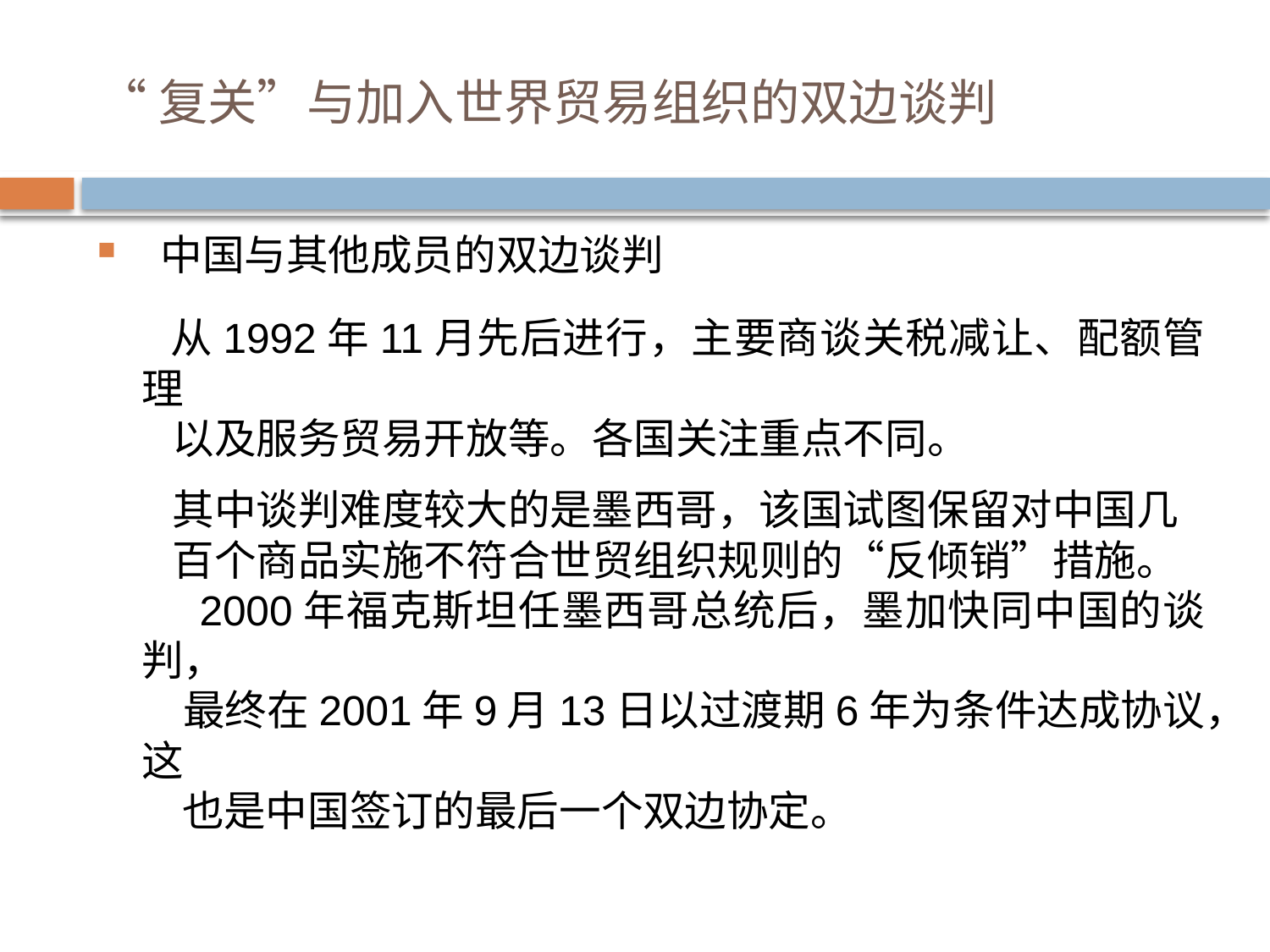

# “复关”与加入世界贸易组织的双边谈判
 中国与其他成员的双边谈判
      从1992年11月先后进行，主要商谈关税减让、配额管理
       以及服务贸易开放等。各国关注重点不同。
       其中谈判难度较大的是墨西哥，该国试图保留对中国几
       百个商品实施不符合世贸组织规则的“反倾销”措施。
        2000年福克斯坦任墨西哥总统后，墨加快同中国的谈判，
        最终在2001年9月13日以过渡期6年为条件达成协议，这
        也是中国签订的最后一个双边协定。